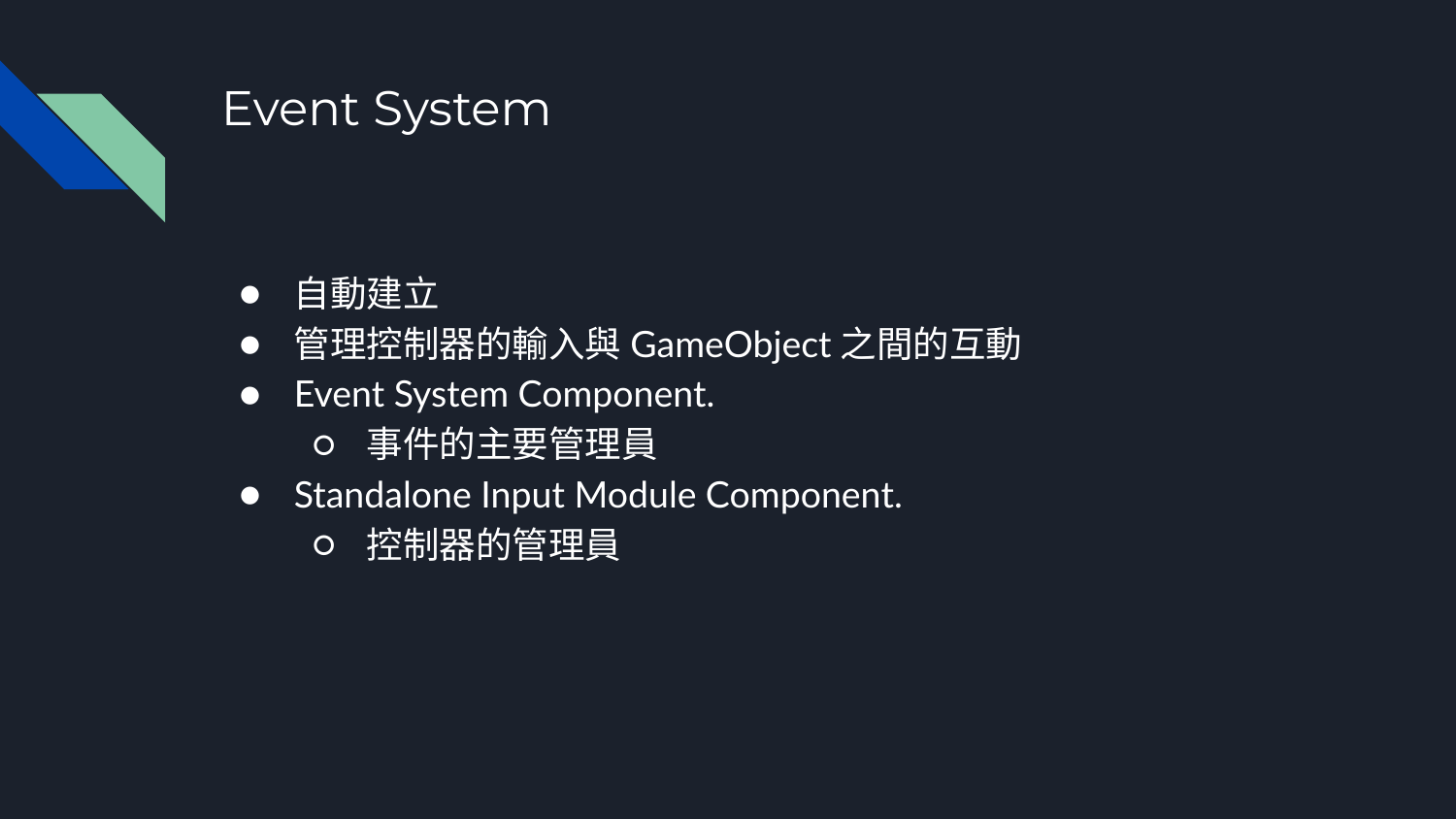

# Event System
自動建立
管理控制器的輸入與GameObject之間的互動
Event System Component.
事件的主要管理員
Standalone Input Module Component.
控制器的管理員